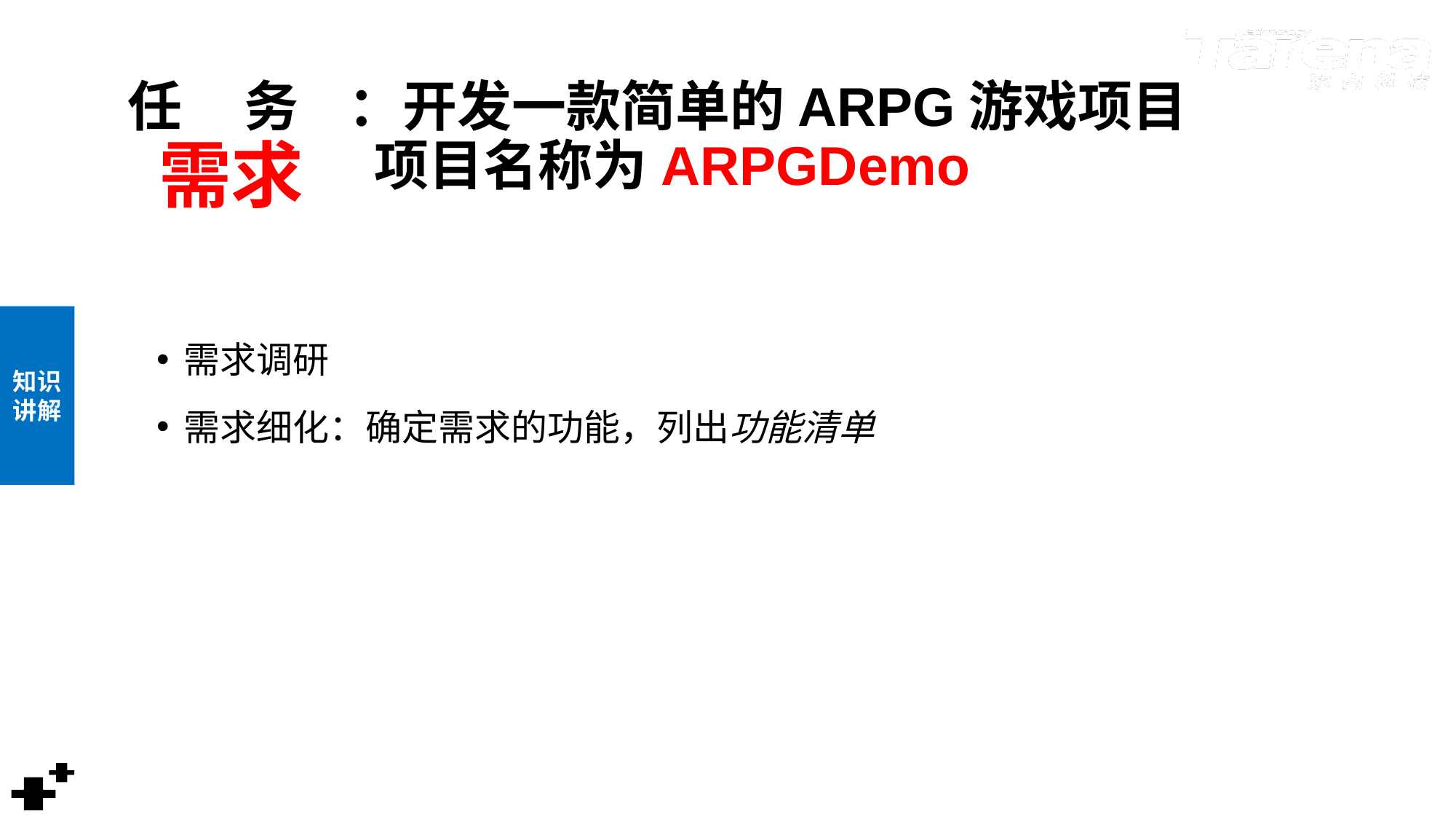

# 任     务    ：开发一款简单的ARPG游戏项目 项目名称为ARPGDemo
需求
需求调研
需求细化：确定需求的功能，列出功能清单